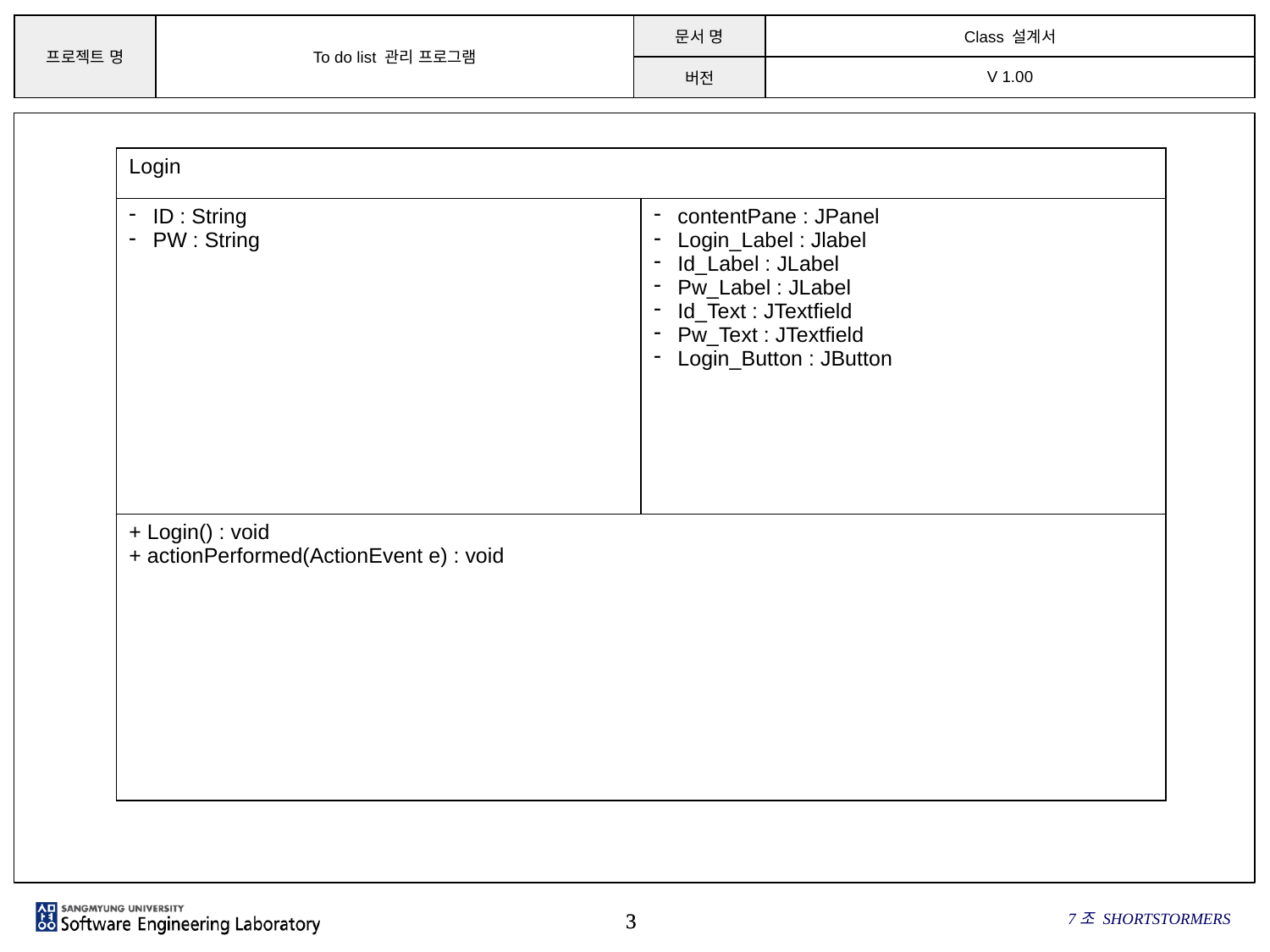

| Login |  |
| --- | --- |
| ID : String PW : String | contentPane : JPanel Login\_Label : Jlabel Id\_Label : JLabel Pw\_Label : JLabel Id\_Text : JTextfield Pw\_Text : JTextfield Login\_Button : JButton |
| + Login() : void + actionPerformed(ActionEvent e) : void |  |
7조 SHORTSTORMERS